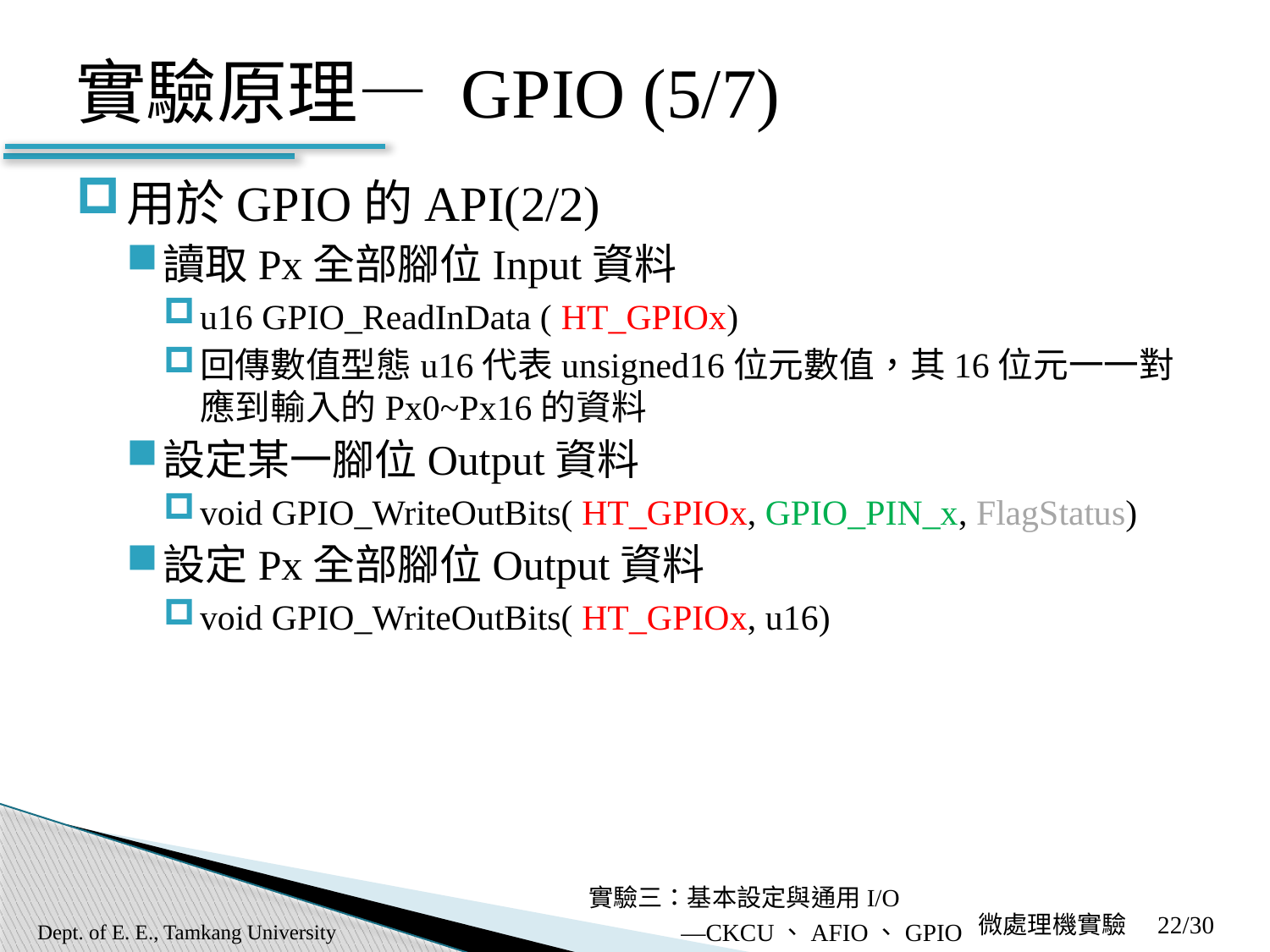

# 實驗原理— GPIO (5/7)
用於GPIO的API(2/2)
讀取Px全部腳位Input資料
u16 GPIO_ReadInData ( HT_GPIOx)
回傳數值型態u16代表unsigned16位元數值，其16位元一一對應到輸入的Px0~Px16的資料
設定某一腳位Output資料
void GPIO_WriteOutBits( HT_GPIOx, GPIO_PIN_x, FlagStatus)
設定Px全部腳位Output資料
void GPIO_WriteOutBits( HT_GPIOx, u16)